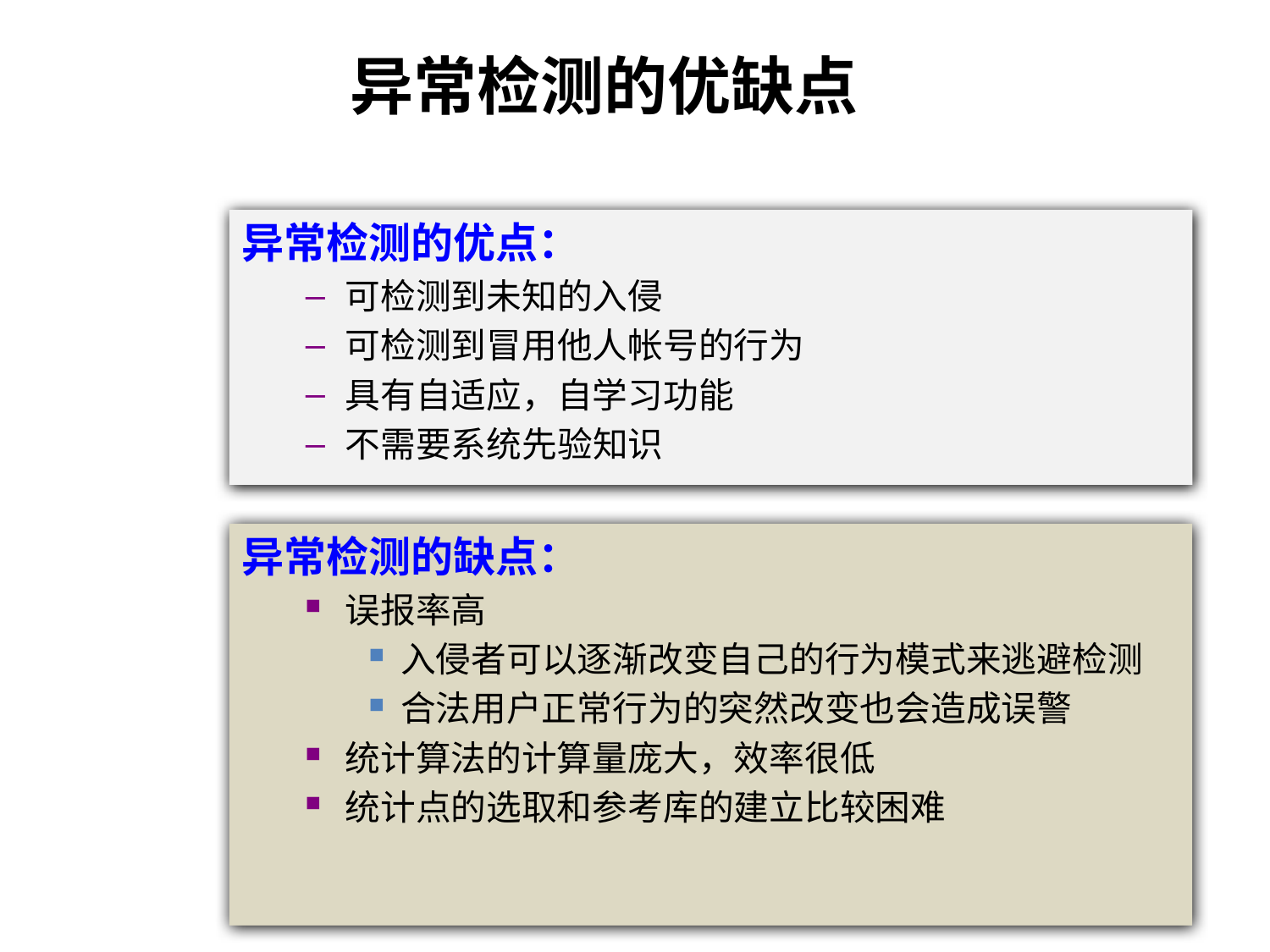

# 异常检测的优缺点
异常检测的优点：
可检测到未知的入侵
可检测到冒用他人帐号的行为
具有自适应，自学习功能
不需要系统先验知识
异常检测的缺点：
误报率高
入侵者可以逐渐改变自己的行为模式来逃避检测
合法用户正常行为的突然改变也会造成误警
统计算法的计算量庞大，效率很低
统计点的选取和参考库的建立比较困难